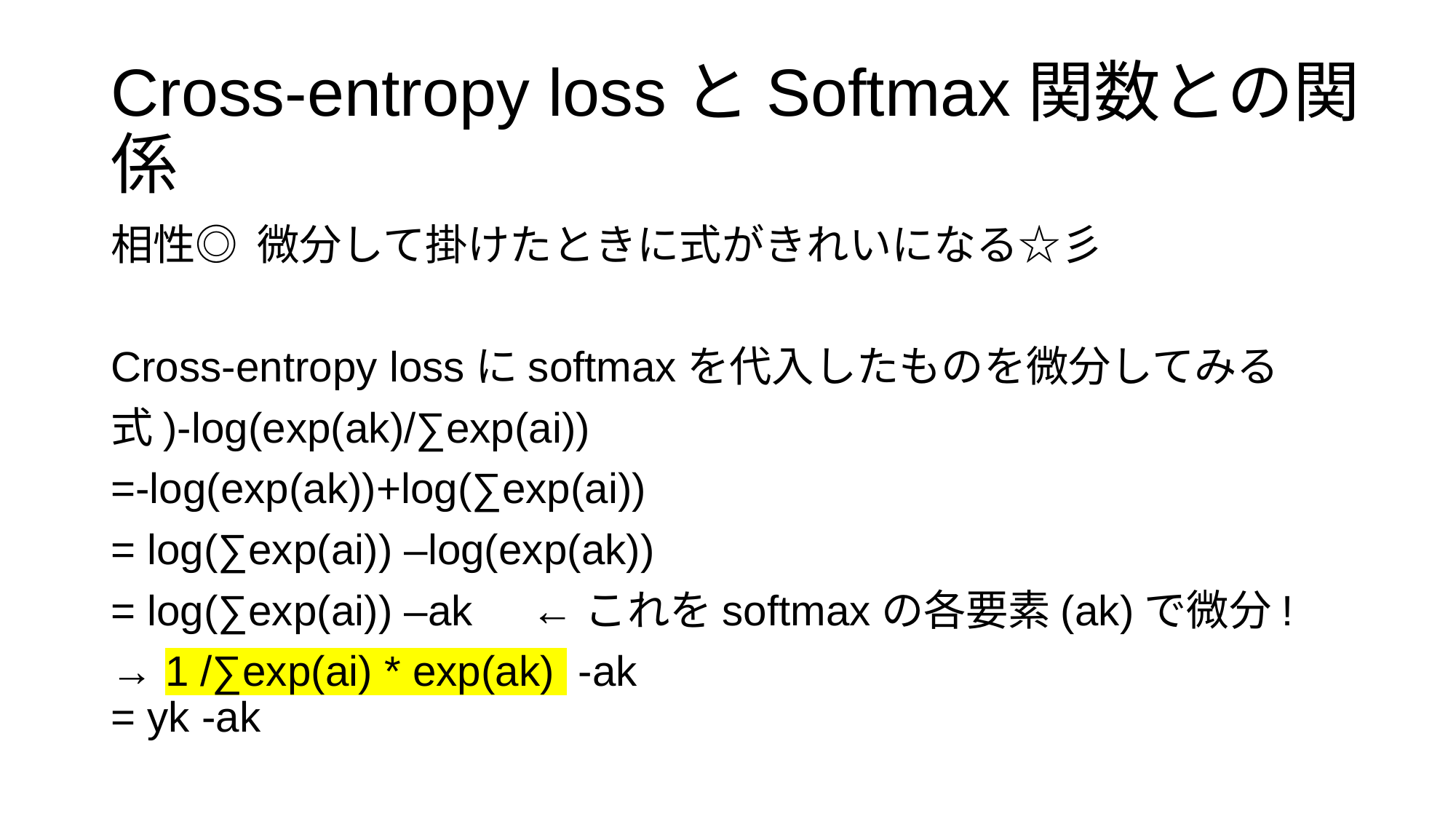

# Cross-entropy lossとSoftmax関数との関係
相性◎  微分して掛けたときに式がきれいになる☆彡

Cross-entropy lossにsoftmaxを代入したものを微分してみる
式)-log(exp(ak)/∑exp(ai))
=-log(exp(ak))+log(∑exp(ai))
= log(∑exp(ai)) –log(exp(ak))
= log(∑exp(ai)) –ak     ←これをsoftmaxの各要素(ak)で微分!
→ 1 /∑exp(ai) * exp(ak)  -ak
= yk -ak